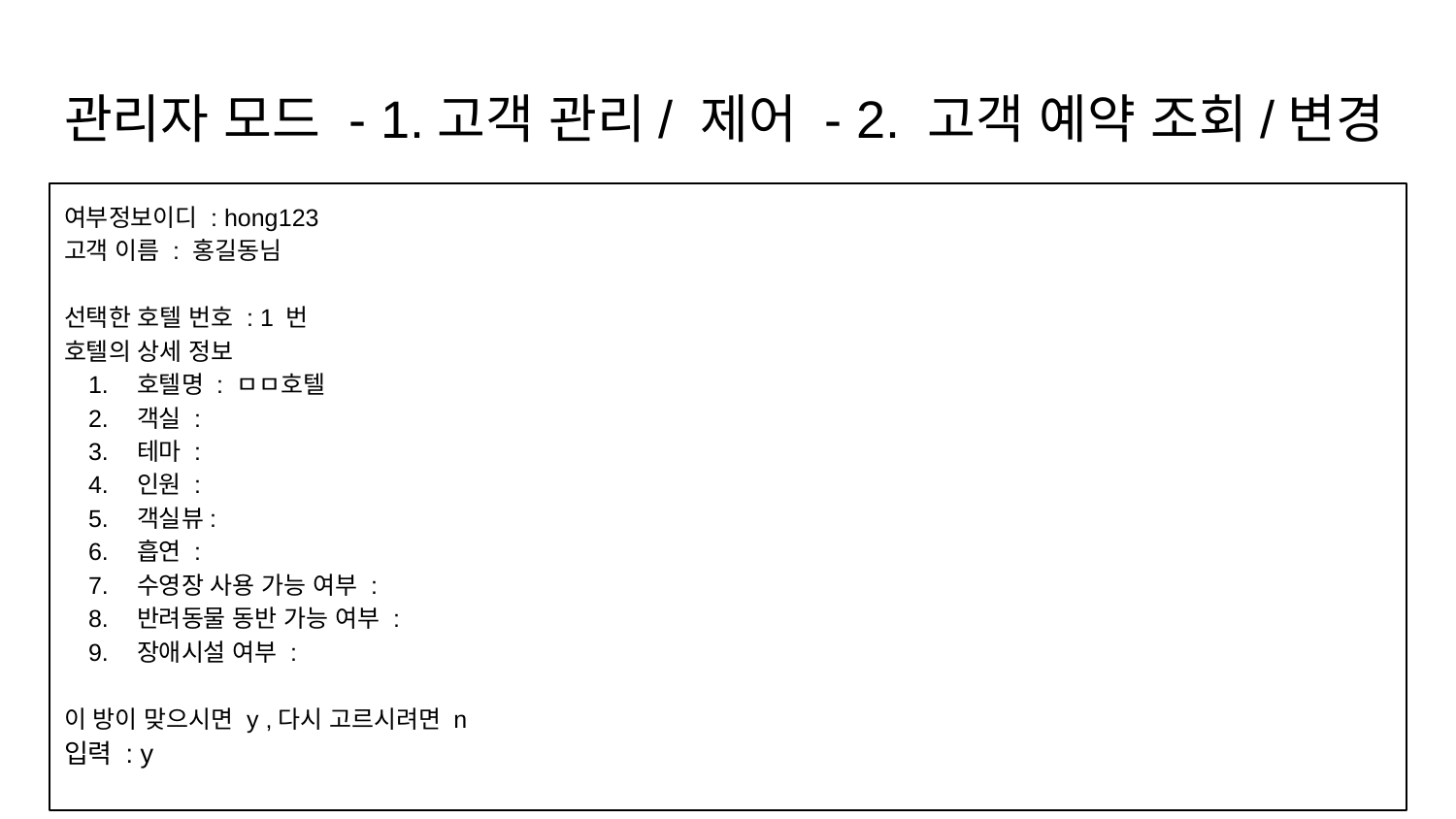

# 관리자 모드 - 1.고객 관리/ 제어 - 2. 고객 예약 조회/변경

여부정보이디 : hong123
고객 이름 : 홍길동님

선택한 호텔 번호 : 1 번
호텔의 상세 정보
호텔명 : ㅁㅁ호텔
객실 :
테마 :
인원 :
객실뷰:
흡연 :
수영장 사용 가능 여부 :
반려동물 동반 가능 여부 :
장애시설 여부 :

이 방이 맞으시면 y ,다시 고르시려면 n
입력 : y